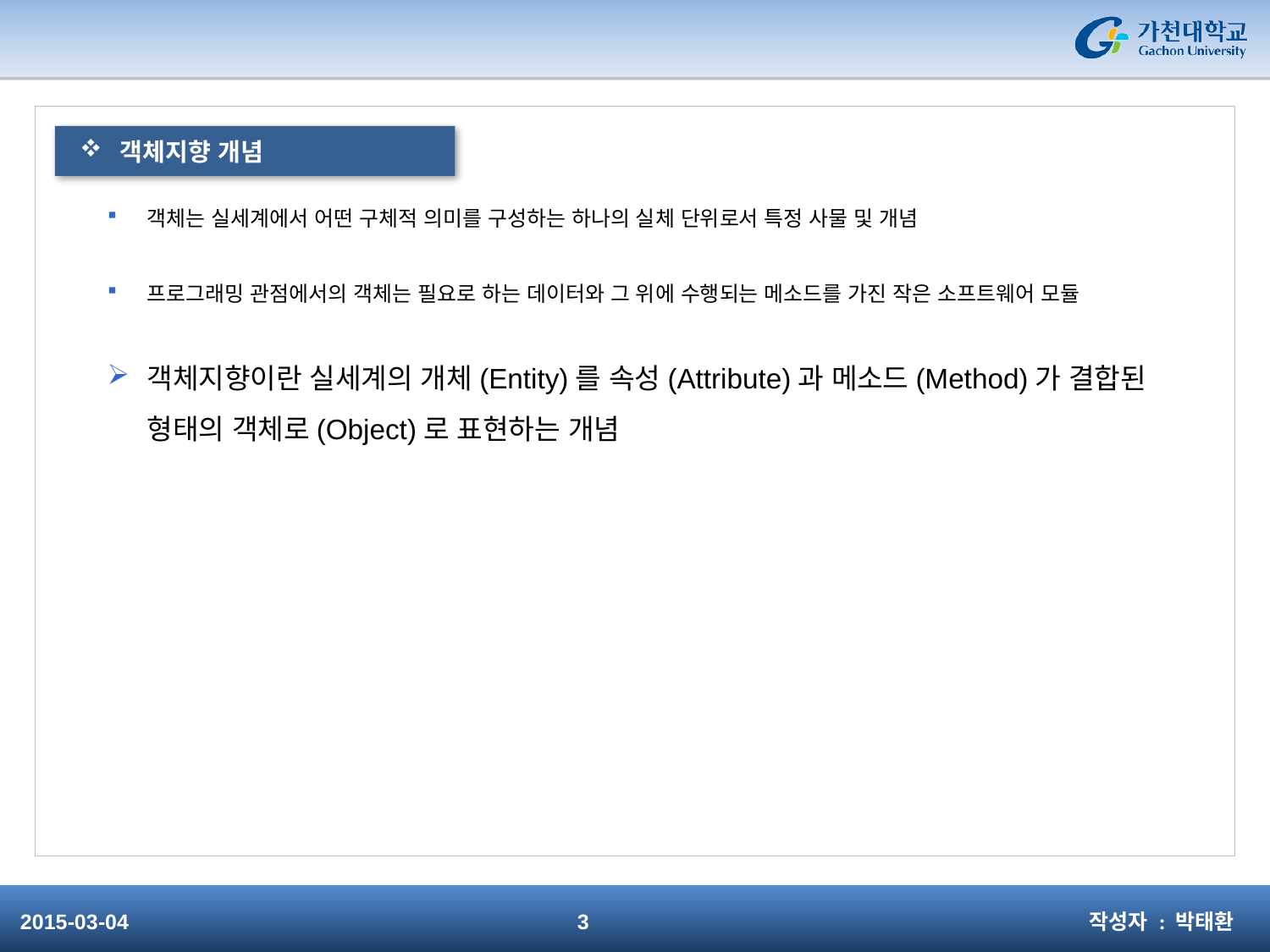

#

객체지향 개념
객체는 실세계에서 어떤 구체적 의미를 구성하는 하나의 실체 단위로서 특정 사물 및 개념

프로그래밍 관점에서의 객체는 필요로 하는 데이터와 그 위에 수행되는 메소드를 가진 작은 소프트웨어 모듈

객체지향이란 실세계의 개체(Entity)를 속성(Attribute)과 메소드(Method)가 결합된 형태의 객체로(Object)로 표현하는 개념

작성자 : 박태환
2015-03-04
3